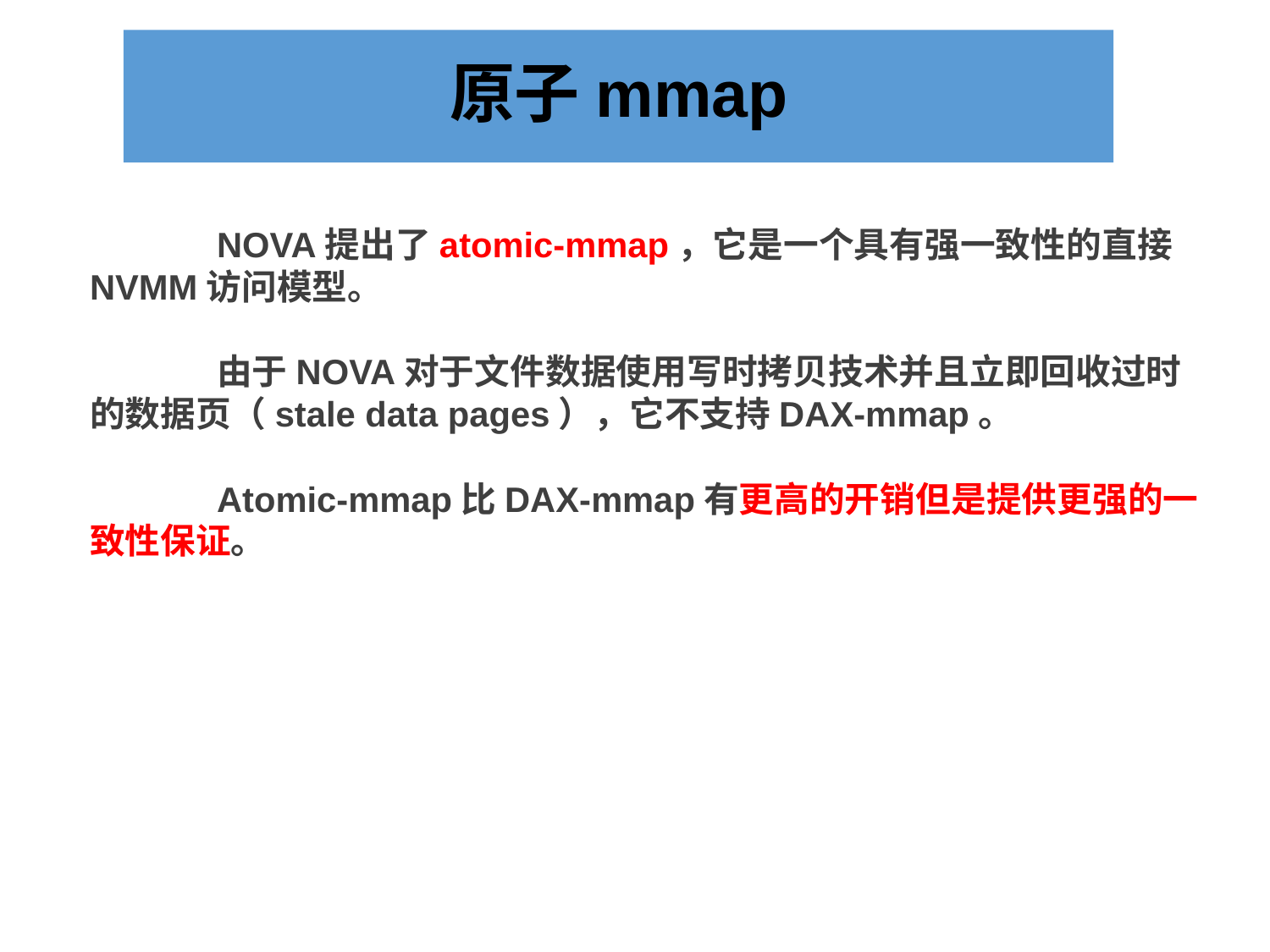

原子mmap
	NOVA提出了atomic-mmap，它是一个具有强一致性的直接NVMM访问模型。

	由于NOVA对于文件数据使用写时拷贝技术并且立即回收过时的数据页（stale data pages），它不支持DAX-mmap。

	Atomic-mmap比DAX-mmap有更高的开销但是提供更强的一致性保证。
32